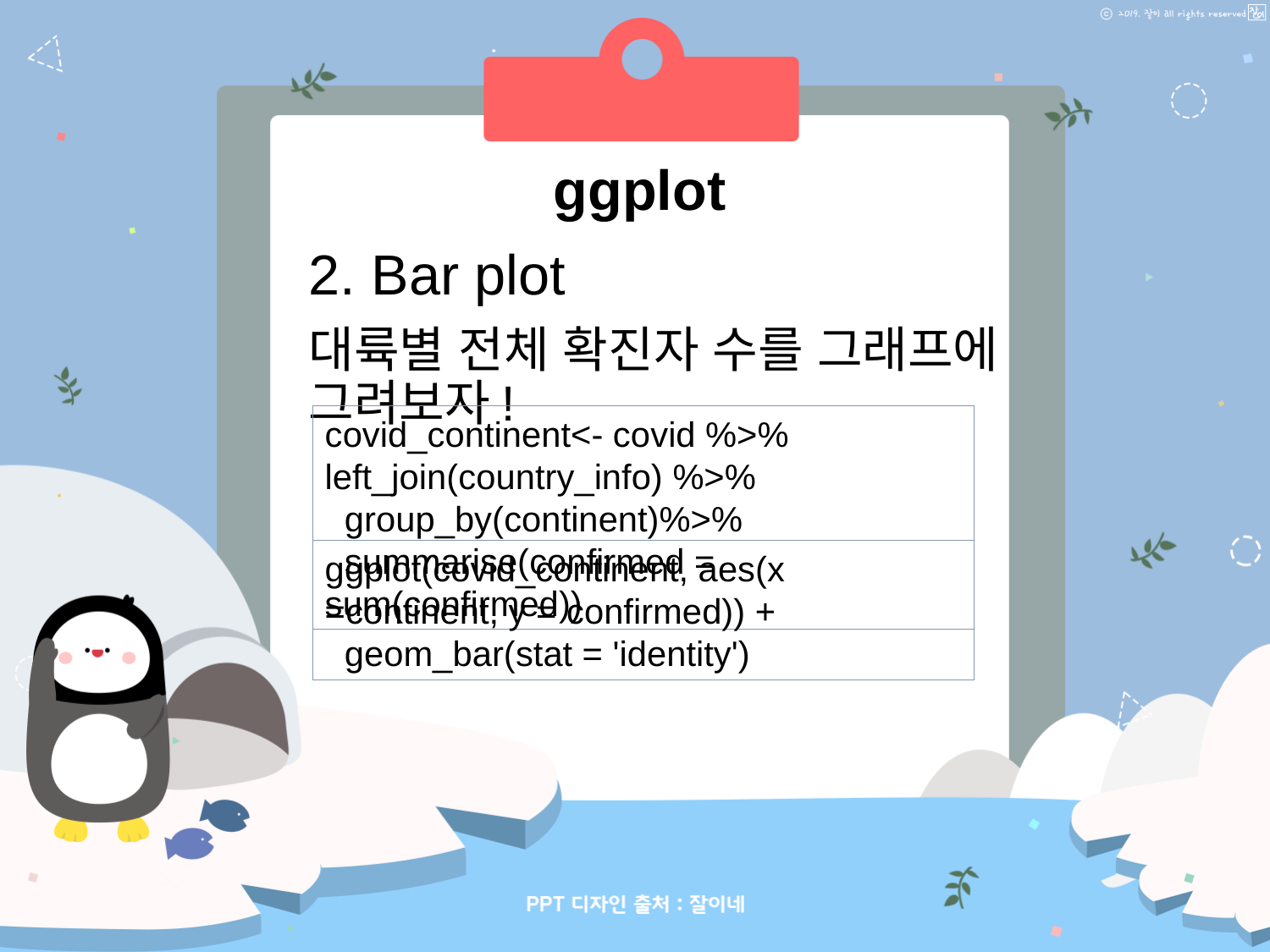

ggplot
2. Bar plot
대륙별 전체 확진자 수를 그래프에 그려보자!

covid_continent<- covid %>% left_join(country_info) %>%
  group_by(continent)%>%
  summarise(confirmed = sum(confirmed))
ggplot(covid_continent, aes(x =continent, y = confirmed)) +
  geom_bar(stat = 'identity')